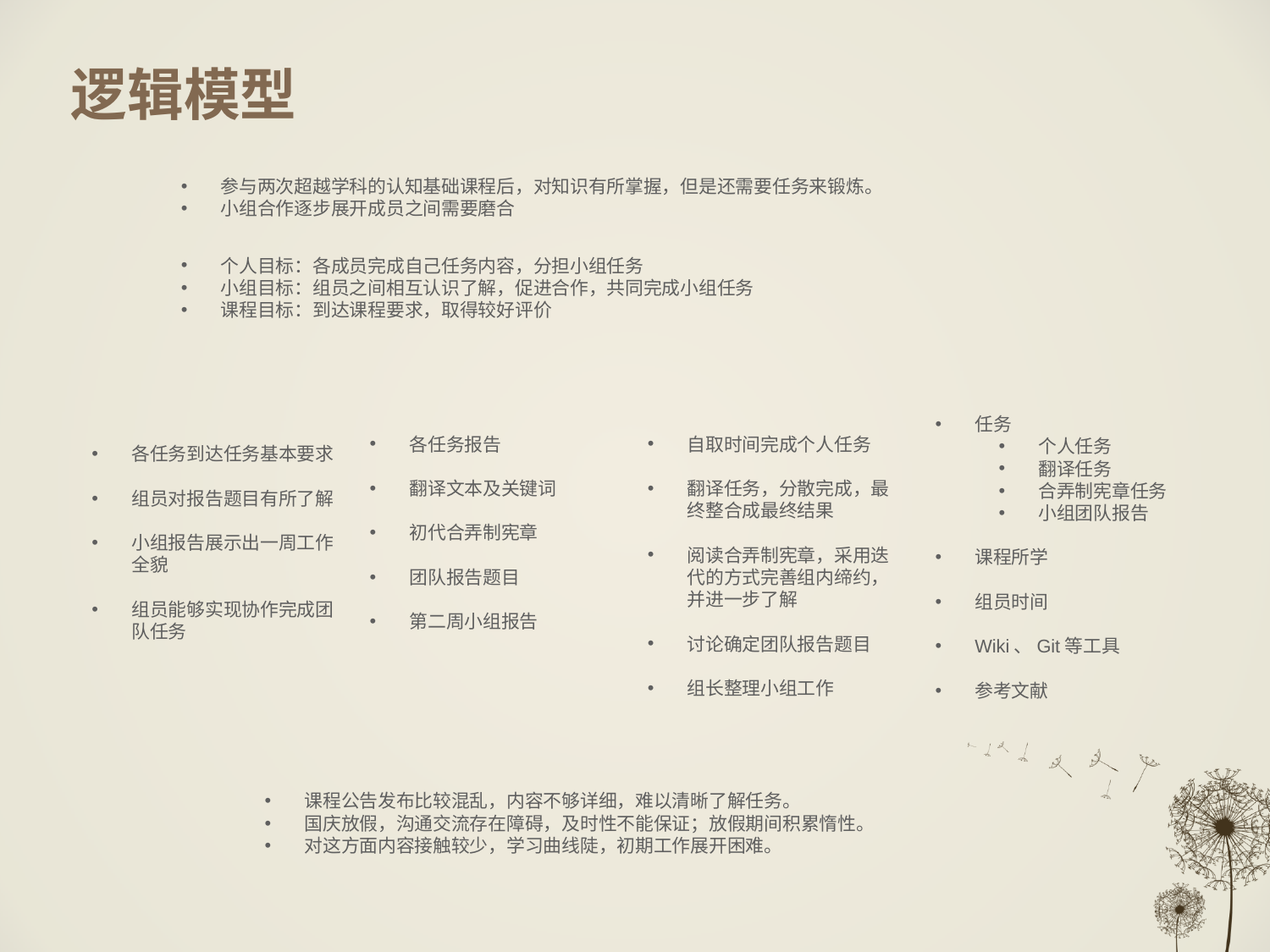

# 逻辑模型
参与两次超越学科的认知基础课程后，对知识有所掌握，但是还需要任务来锻炼。
小组合作逐步展开成员之间需要磨合

背景
目标

效果
输出
过程
输入

外部因素
个人目标：各成员完成自己任务内容，分担小组任务
小组目标：组员之间相互认识了解，促进合作，共同完成小组任务
课程目标：到达课程要求，取得较好评价

任务
个人任务
翻译任务
合弄制宪章任务
小组团队报告

课程所学

组员时间

Wiki、Git等工具

参考文献

各任务报告

翻译文本及关键词

初代合弄制宪章

团队报告题目

第二周小组报告
自取时间完成个人任务

翻译任务，分散完成，最终整合成最终结果

阅读合弄制宪章，采用迭代的方式完善组内缔约，并进一步了解

讨论确定团队报告题目

组长整理小组工作
各任务到达任务基本要求

组员对报告题目有所了解

小组报告展示出一周工作全貌

组员能够实现协作完成团队任务
课程公告发布比较混乱，内容不够详细，难以清晰了解任务。
国庆放假，沟通交流存在障碍，及时性不能保证；放假期间积累惰性。
对这方面内容接触较少，学习曲线陡，初期工作展开困难。